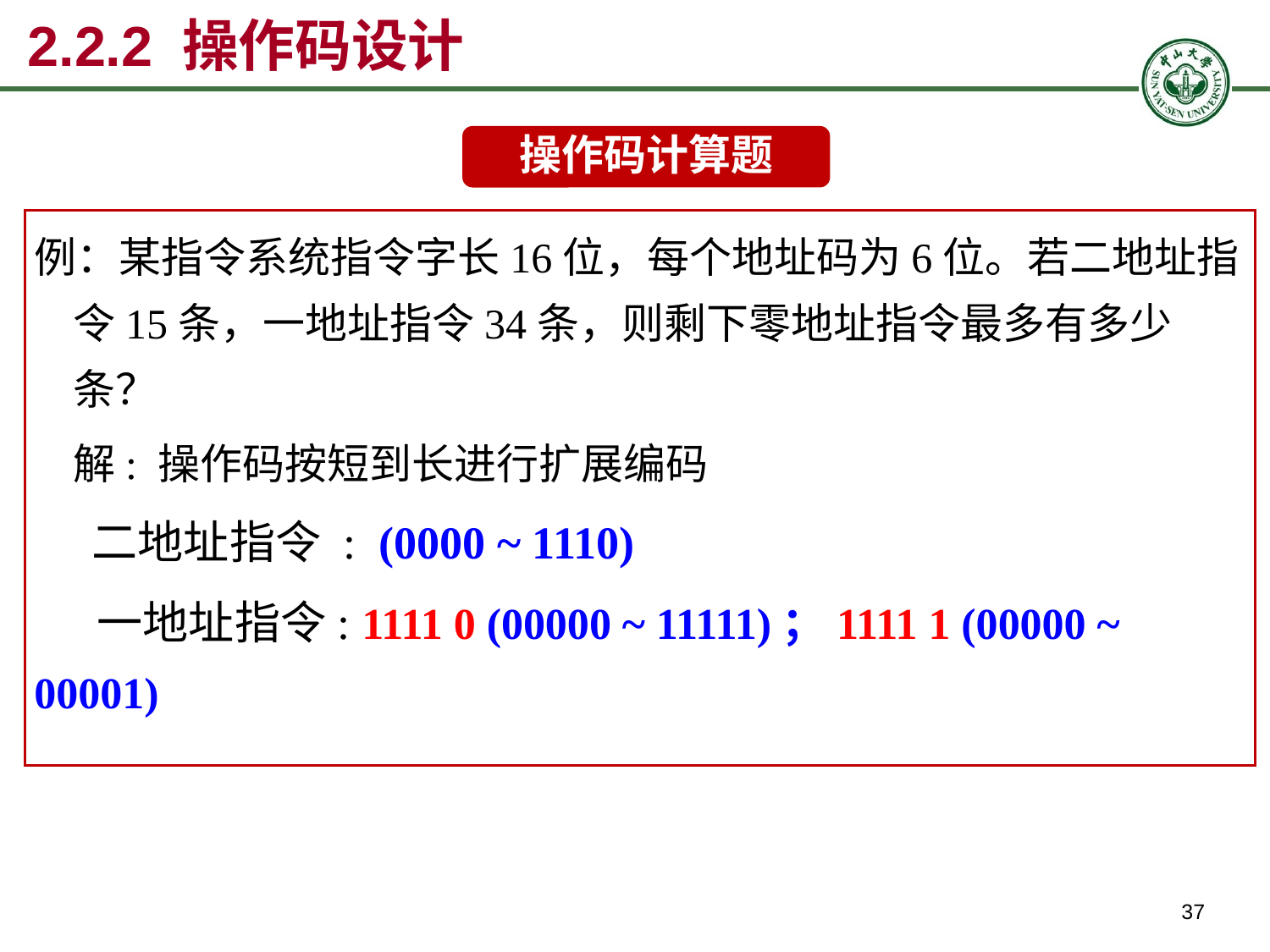

# 2.2.2 操作码设计
操作码计算题
例：某指令系统指令字长16位，每个地址码为6位。若二地址指令15条，一地址指令34条，则剩下零地址指令最多有多少条？
解: 操作码按短到长进行扩展编码
     二地址指令 :  (0000 ~ 1110)
     一地址指令: 1111 0 (00000 ~ 11111)；1111 1 (00000 ~ 00001)